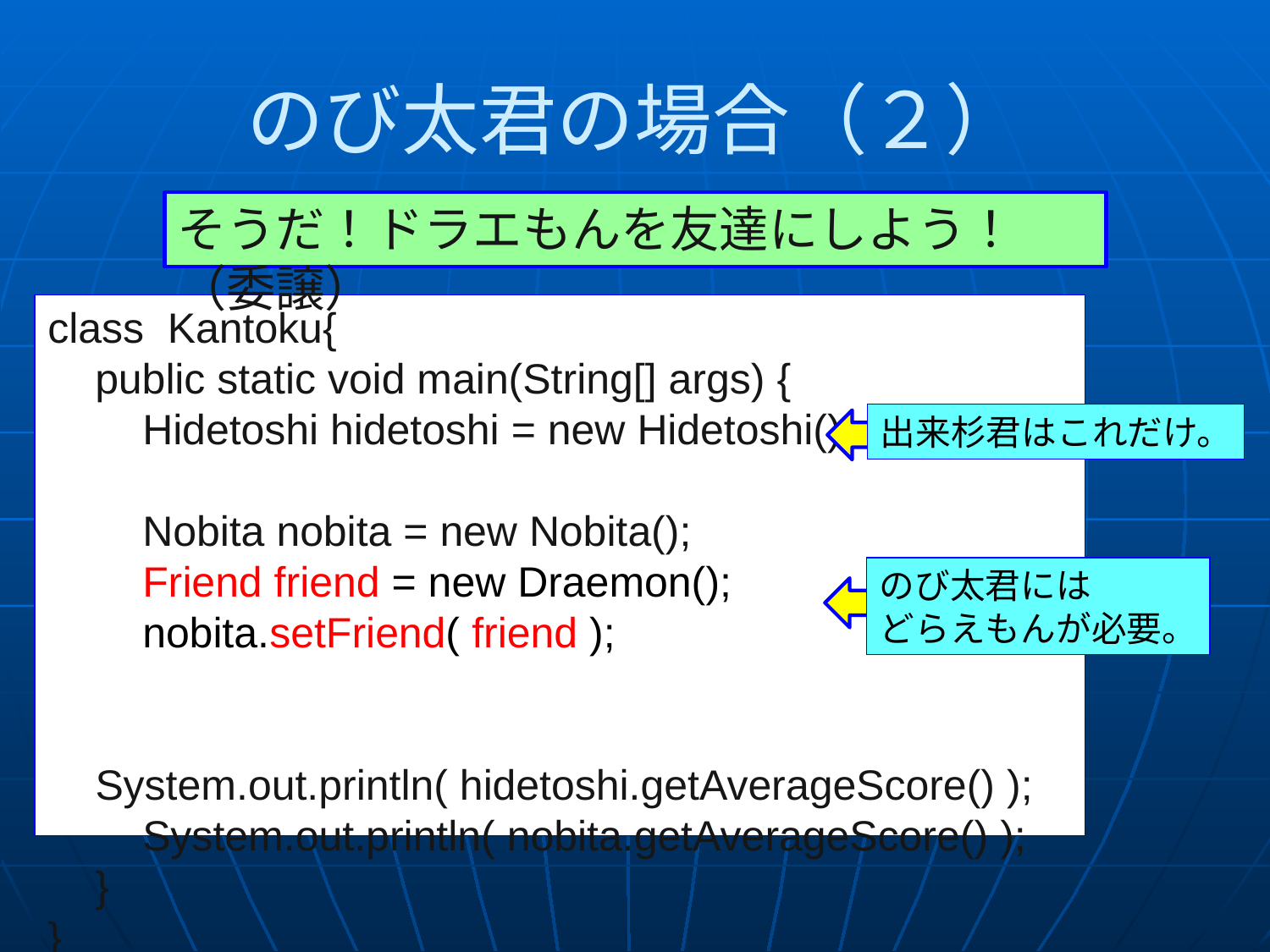

# のび太君の場合（２）
そうだ！ドラエもんを友達にしよう！（委譲）
class  Kantoku{
    public static void main(String[] args) {
        Hidetoshi hidetoshi = new Hidetoshi();

        Nobita nobita = new Nobita();
        Friend friend = new Draemon();
        nobita.setFriend( friend );

        System.out.println( hidetoshi.getAverageScore() );
        System.out.println( nobita.getAverageScore() );
    }
}

出来杉君はこれだけ。

のび太君には
どらえもんが必要。